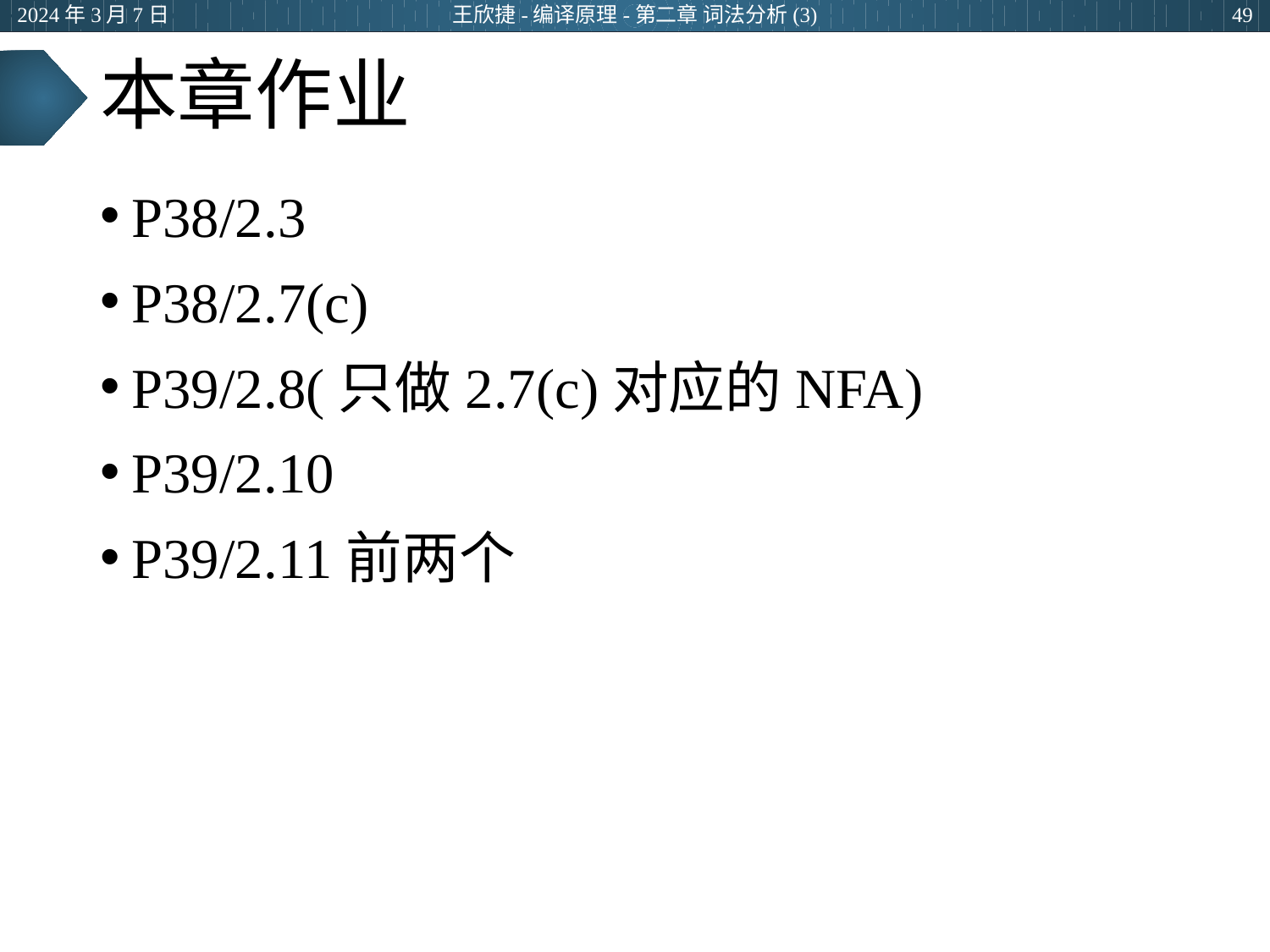

2024年3月7日
王欣捷-编译原理-第二章 词法分析(3)
49
# 本章作业
P38/2.3
P38/2.7(c)
P39/2.8(只做2.7(c)对应的NFA)
P39/2.10
P39/2.11前两个